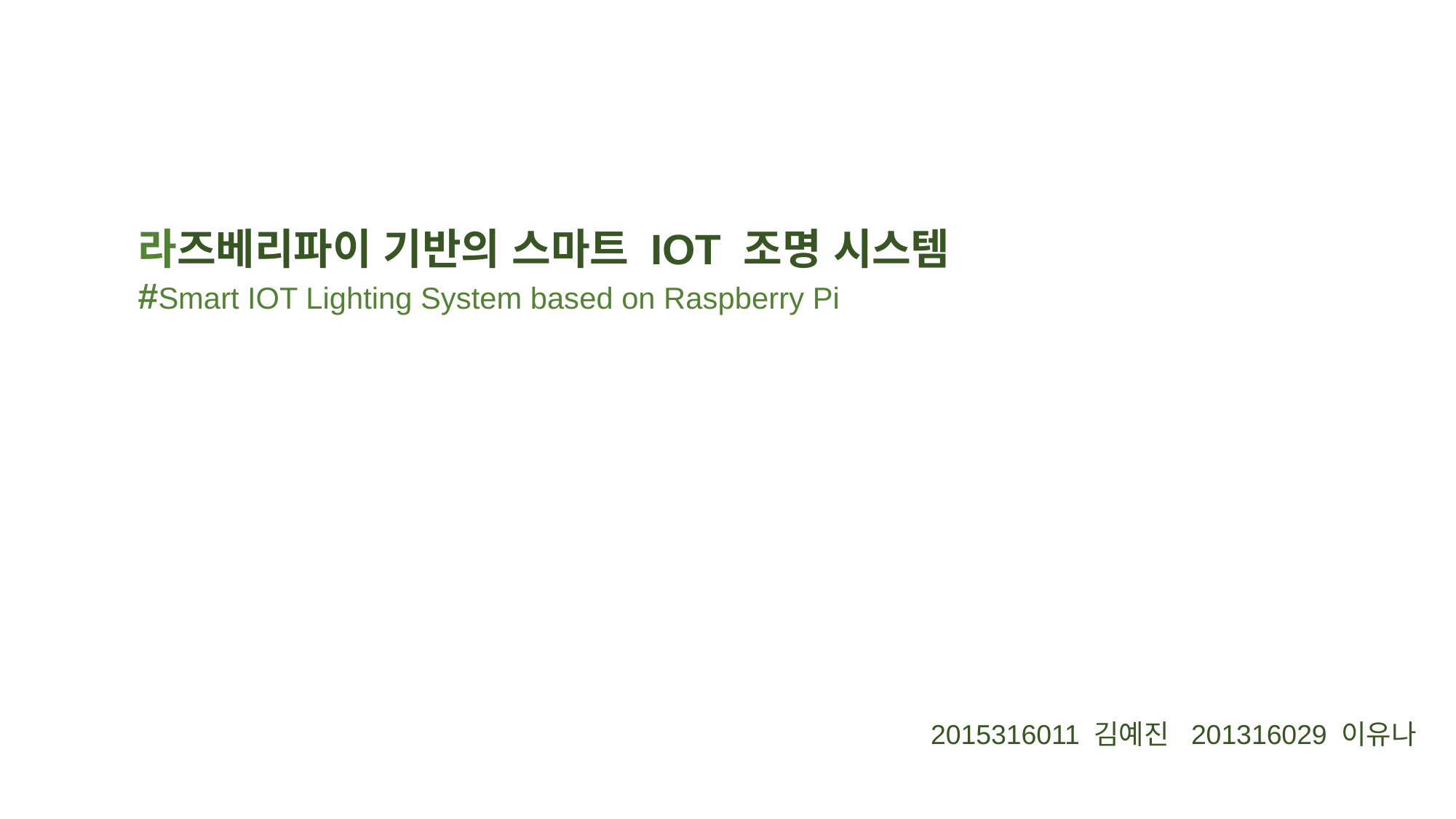

라즈베리파이 기반의 스마트 IOT 조명 시스템
#Smart IOT Lighting System based on Raspberry Pi
2015316011 김예진  201316029 이유나